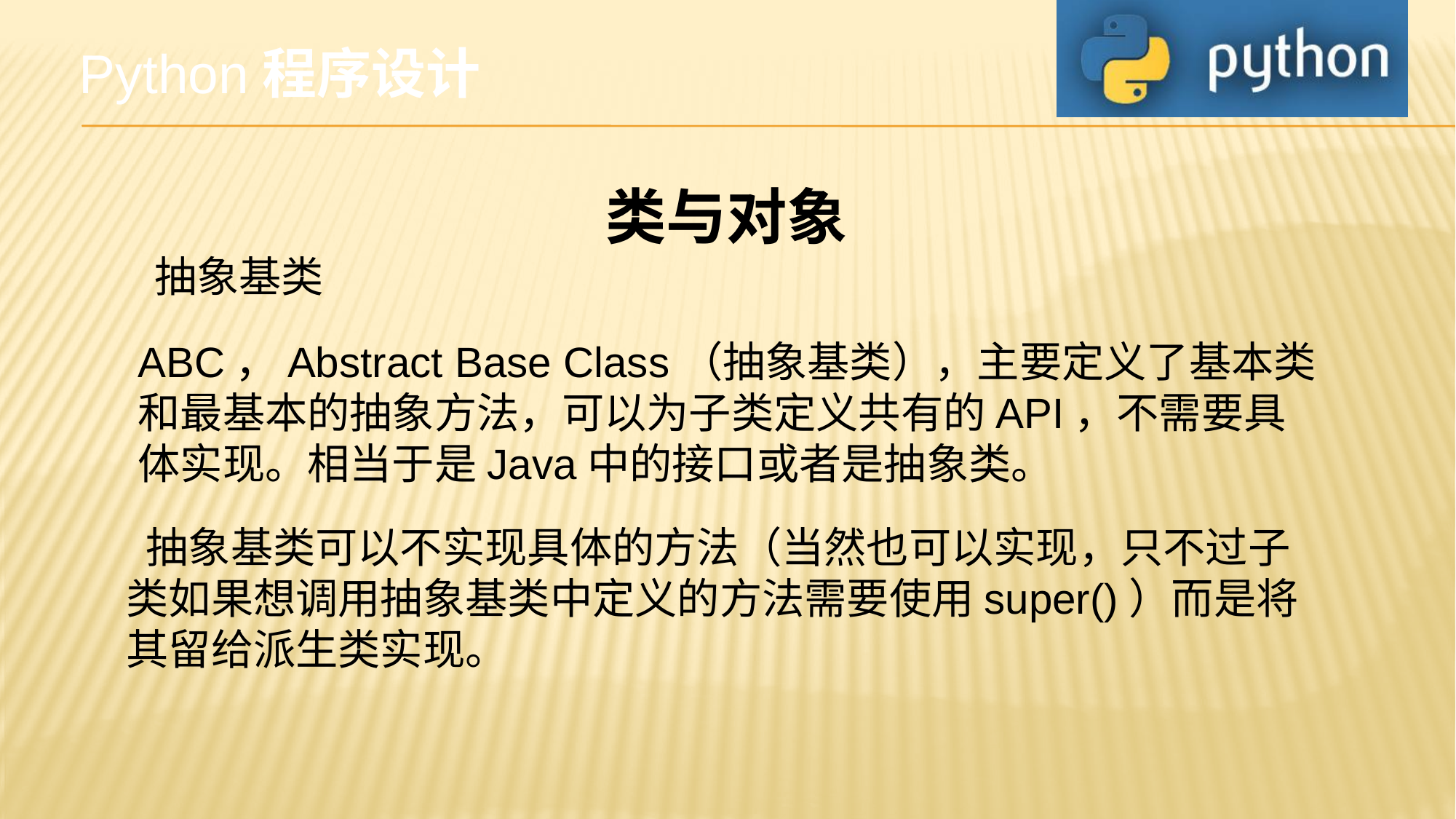

Python程序设计
类与对象
抽象基类
ABC，Abstract Base Class（抽象基类），主要定义了基本类和最基本的抽象方法，可以为子类定义共有的API，不需要具体实现。相当于是Java中的接口或者是抽象类。
 抽象基类可以不实现具体的方法（当然也可以实现，只不过子类如果想调用抽象基类中定义的方法需要使用super()）而是将其留给派生类实现。